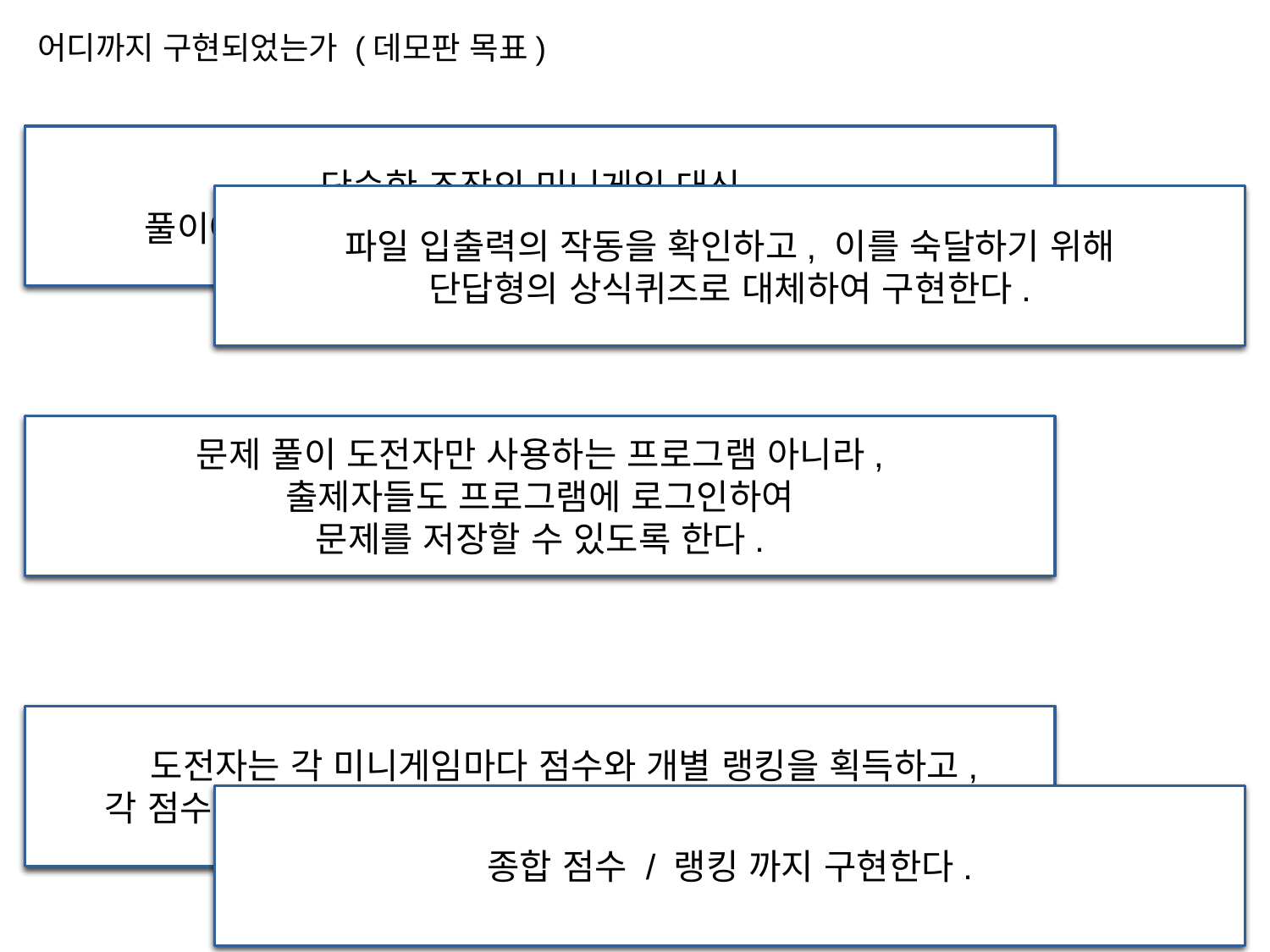

어디까지 구현되었는가 (데모판 목표)
단순한 조작의 미니게임 대신,
풀이에 알고리즘을 요구하는 문제(Quiz)들을 만든다.
파일 입출력의 작동을 확인하고, 이를 숙달하기 위해
단답형의 상식퀴즈로 대체하여 구현한다.
문제 풀이 도전자만 사용하는 프로그램 아니라,
출제자들도 프로그램에 로그인하여
문제를 저장할 수 있도록 한다.
    도전자는 각 미니게임마다 점수와 개별 랭킹을 획득하고,
각 점수들을 종합한 종합점수와 그 종합랭킹 역시 획득한다.
종합 점수 / 랭킹 까지 구현한다.